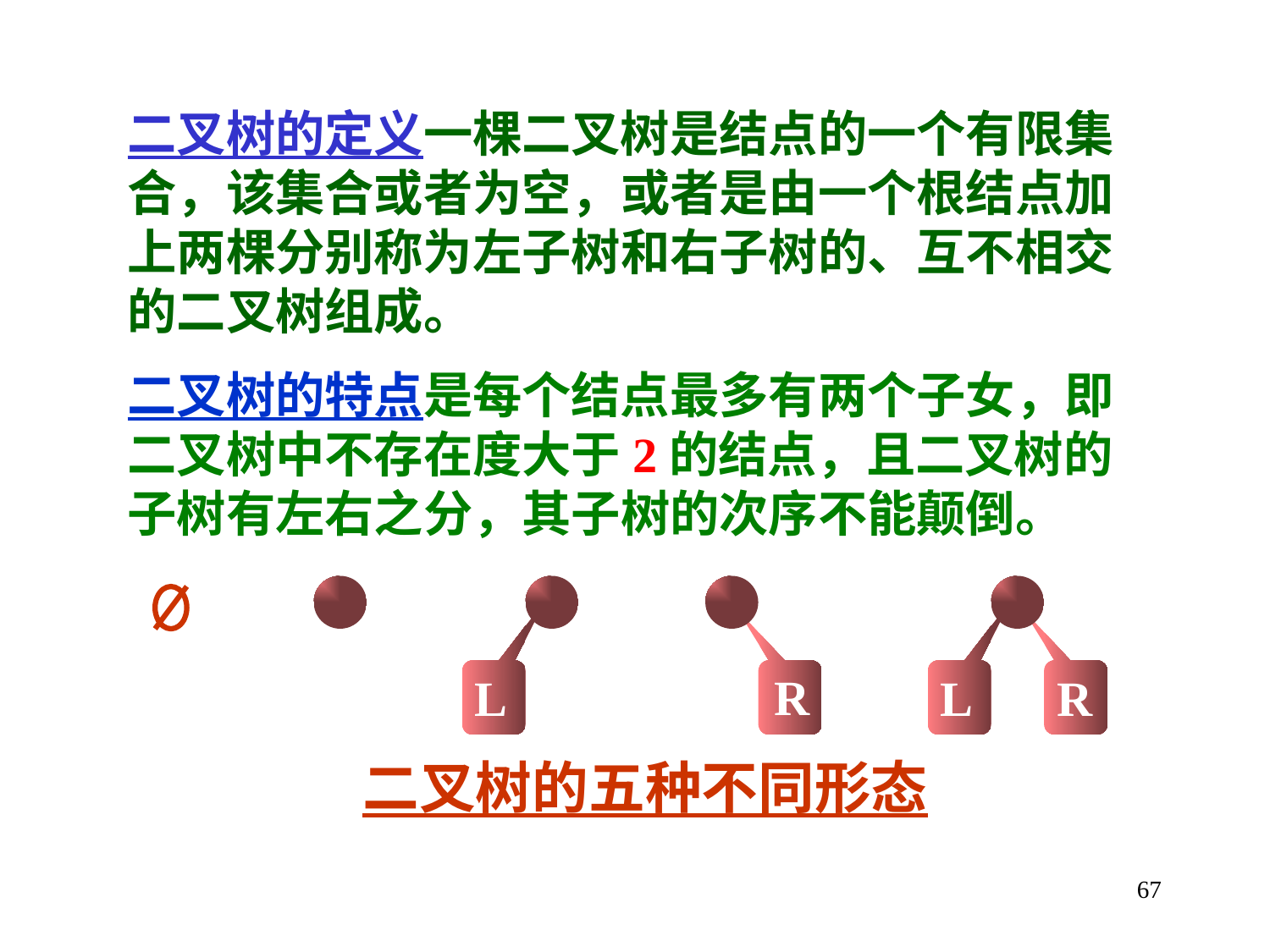

二叉树的定义一棵二叉树是结点的一个有限集合，该集合或者为空，或者是由一个根结点加上两棵分别称为左子树和右子树的、互不相交的二叉树组成。
二叉树的特点是每个结点最多有两个子女，即二叉树中不存在度大于2的结点，且二叉树的子树有左右之分，其子树的次序不能颠倒。

R

L

L

R
二叉树的五种不同形态
67